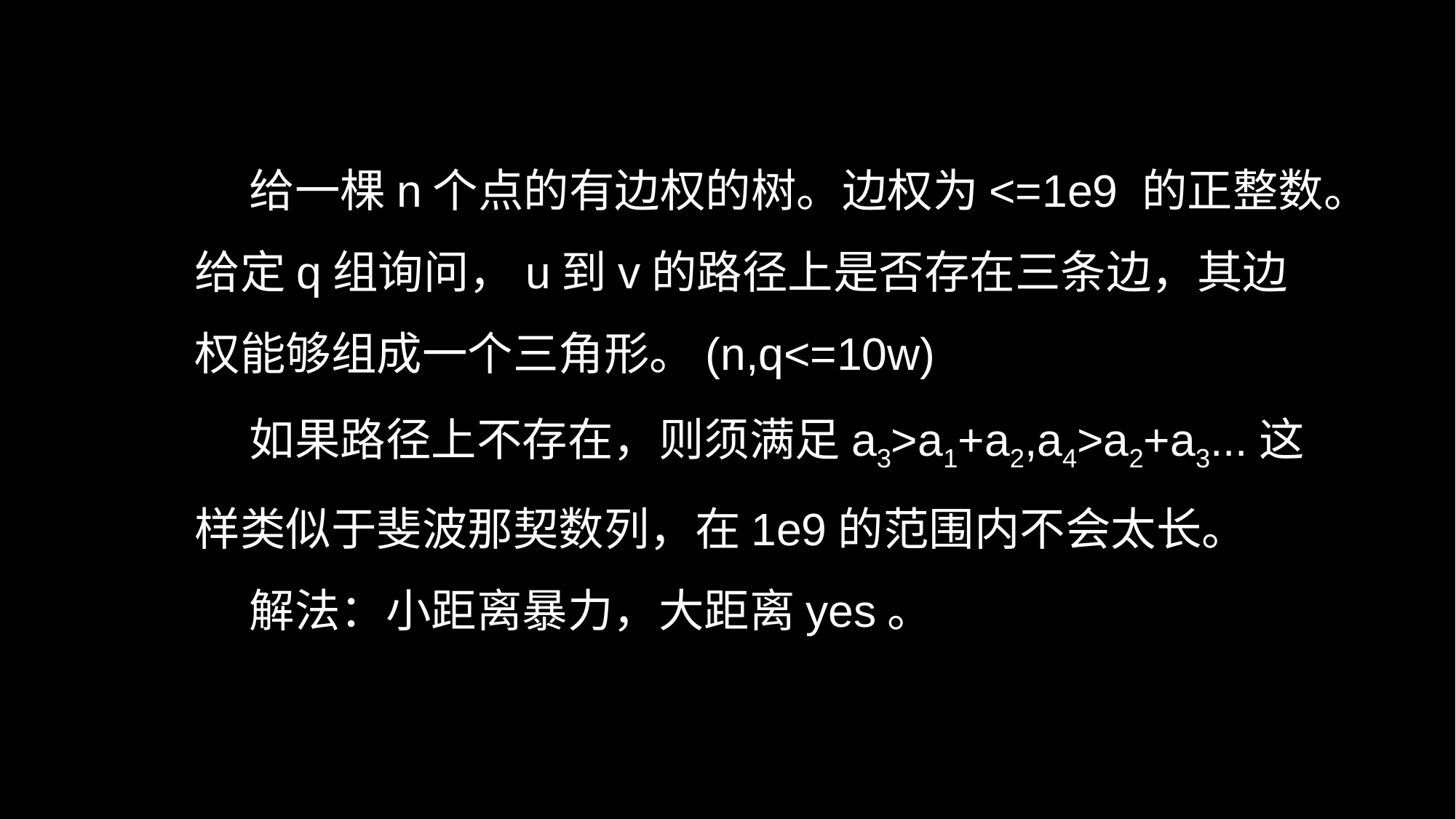

给一棵n个点的有边权的树。边权为<=1e9 的正整数。给定q组询问，u到v的路径上是否存在三条边，其边权能够组成一个三角形。(n,q<=10w)
如果路径上不存在，则须满足a3>a1+a2,a4>a2+a3...这样类似于斐波那契数列，在1e9的范围内不会太长。
解法：小距离暴力，大距离yes。